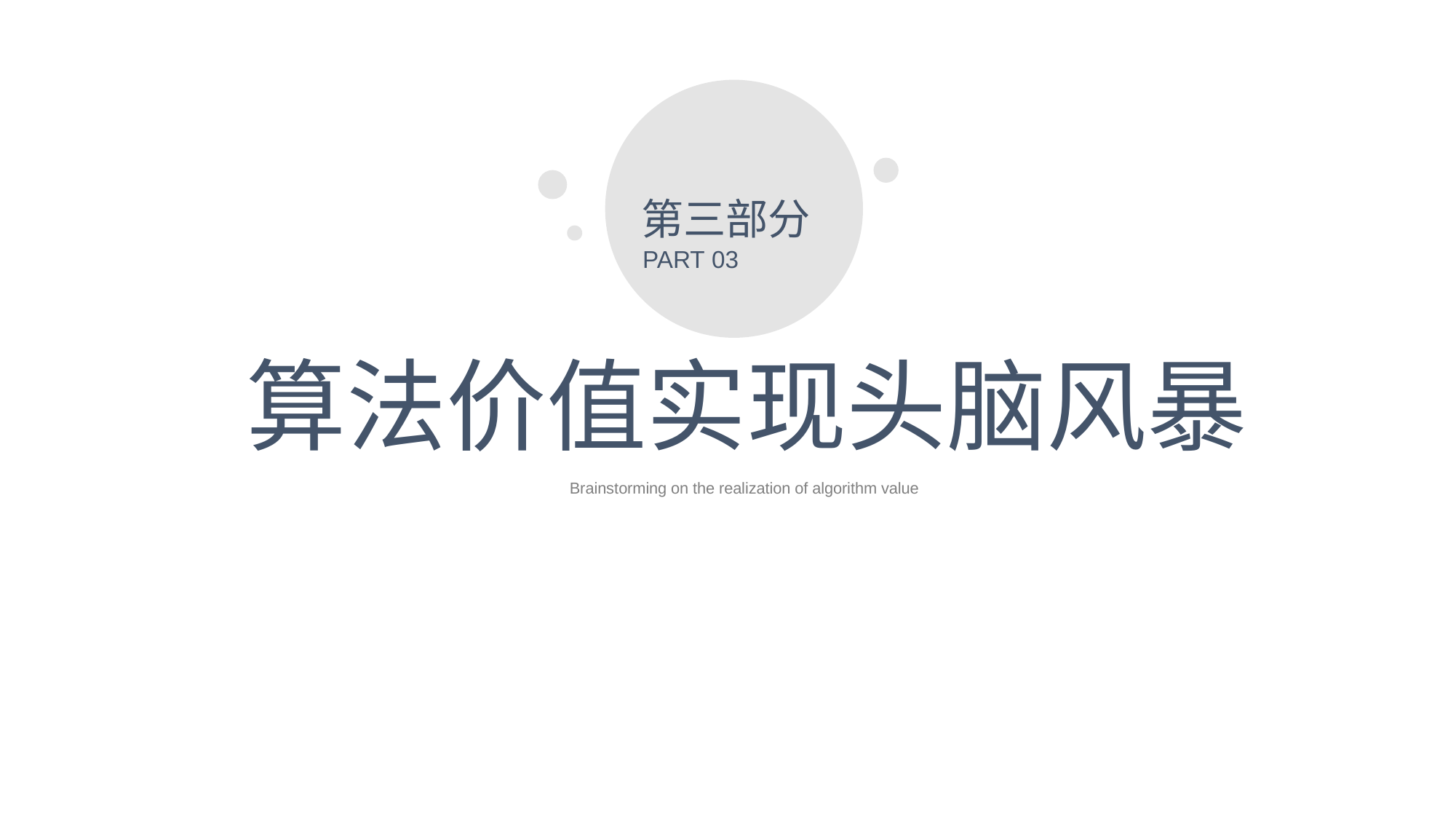

第三部分

PART 03
算法价值实现头脑风暴
Brainstorming on the realization of algorithm value